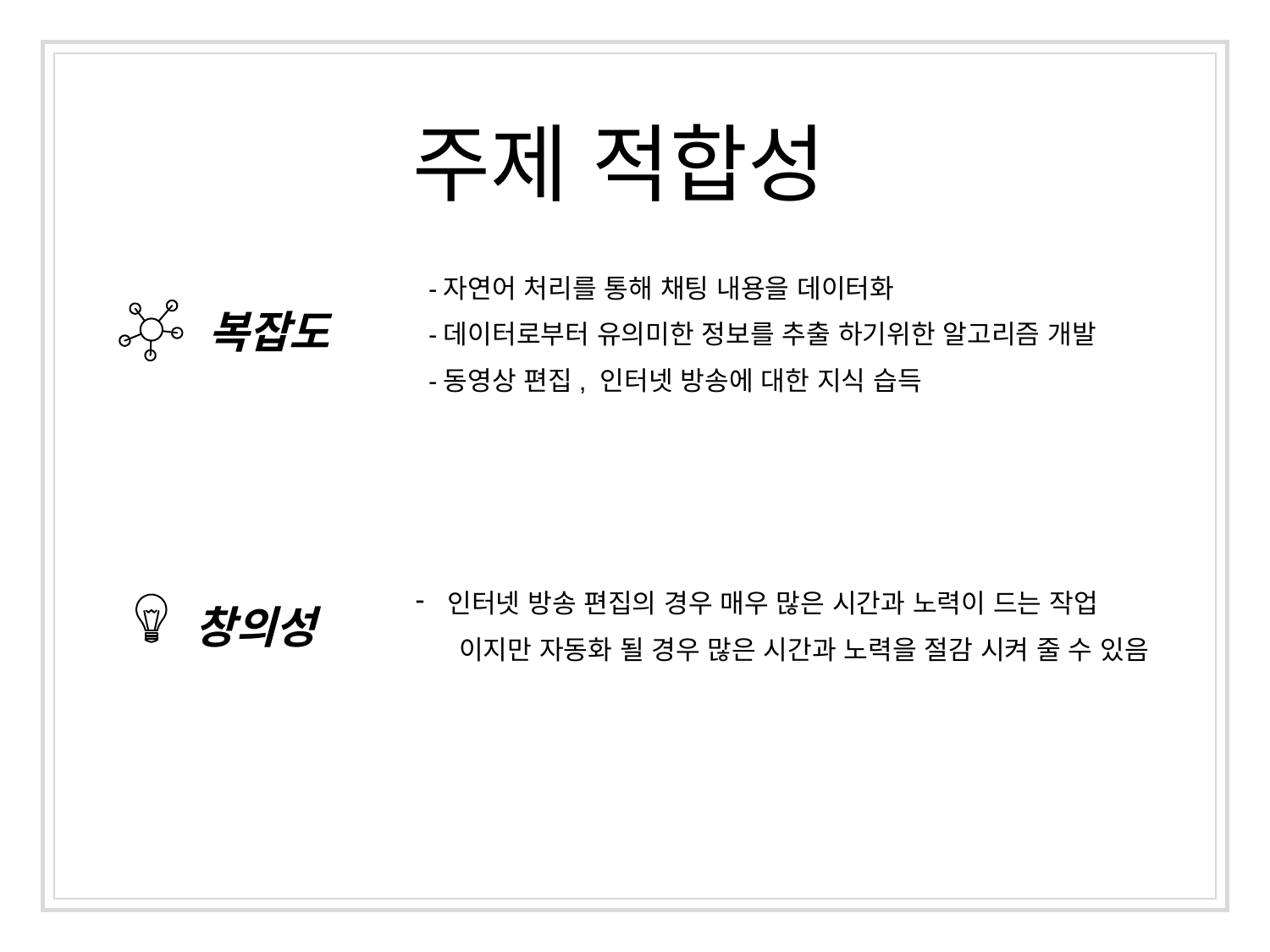

주제 적합성
-자연어 처리를 통해 채팅 내용을 데이터화
-데이터로부터 유의미한 정보를 추출 하기위한 알고리즘 개발
-동영상 편집, 인터넷 방송에 대한 지식 습득
복잡도

인터넷 방송 편집의 경우 매우 많은 시간과 노력이 드는 작업
     이지만 자동화 될 경우 많은 시간과 노력을 절감 시켜 줄 수 있음
창의성